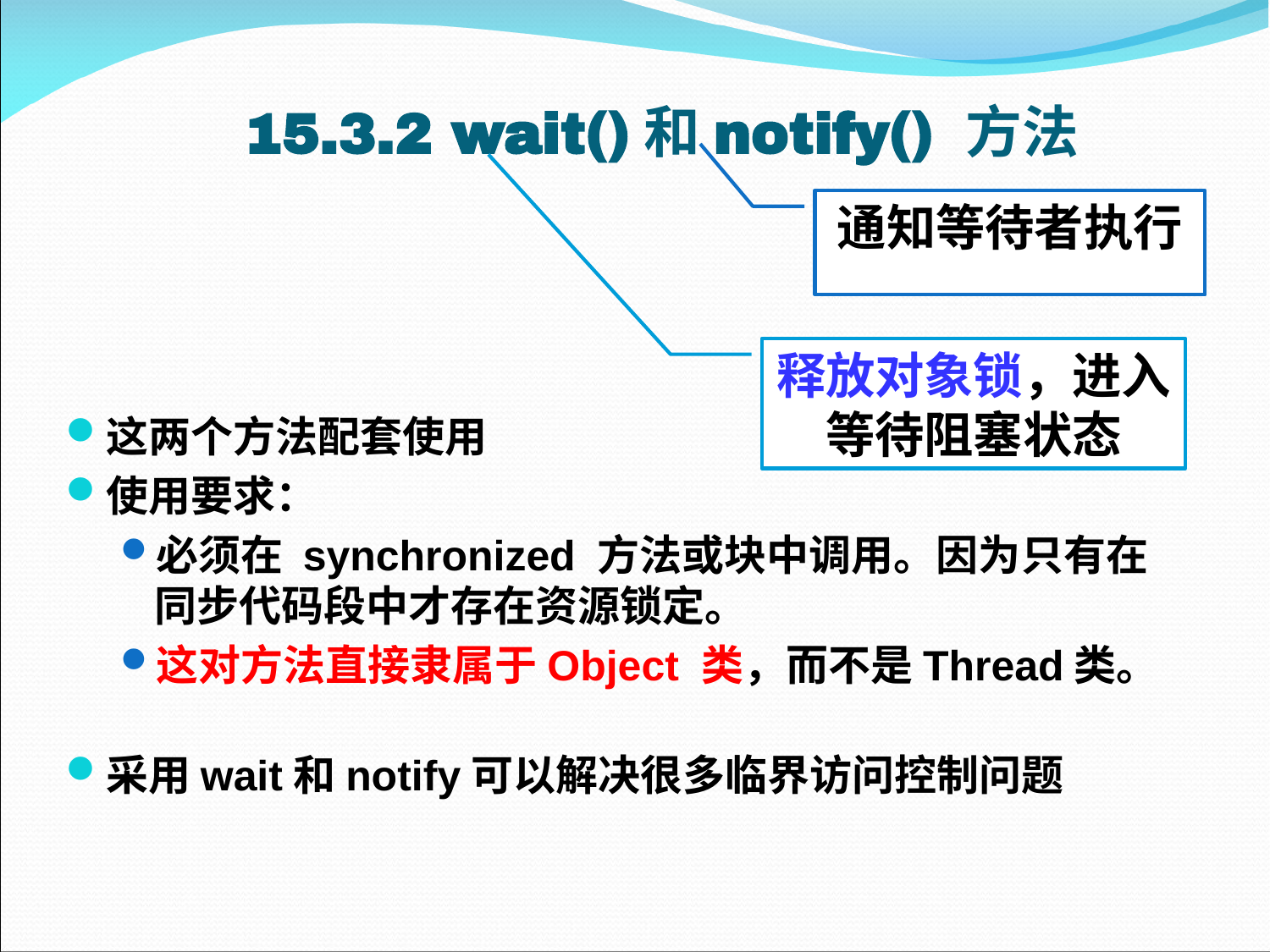

# 15.3.2 wait()和notify() 方法
通知等待者执行
释放对象锁，进入等待阻塞状态
这两个方法配套使用
使用要求：
必须在 synchronized 方法或块中调用。因为只有在同步代码段中才存在资源锁定。
这对方法直接隶属于Object 类，而不是Thread类。
采用wait和notify可以解决很多临界访问控制问题